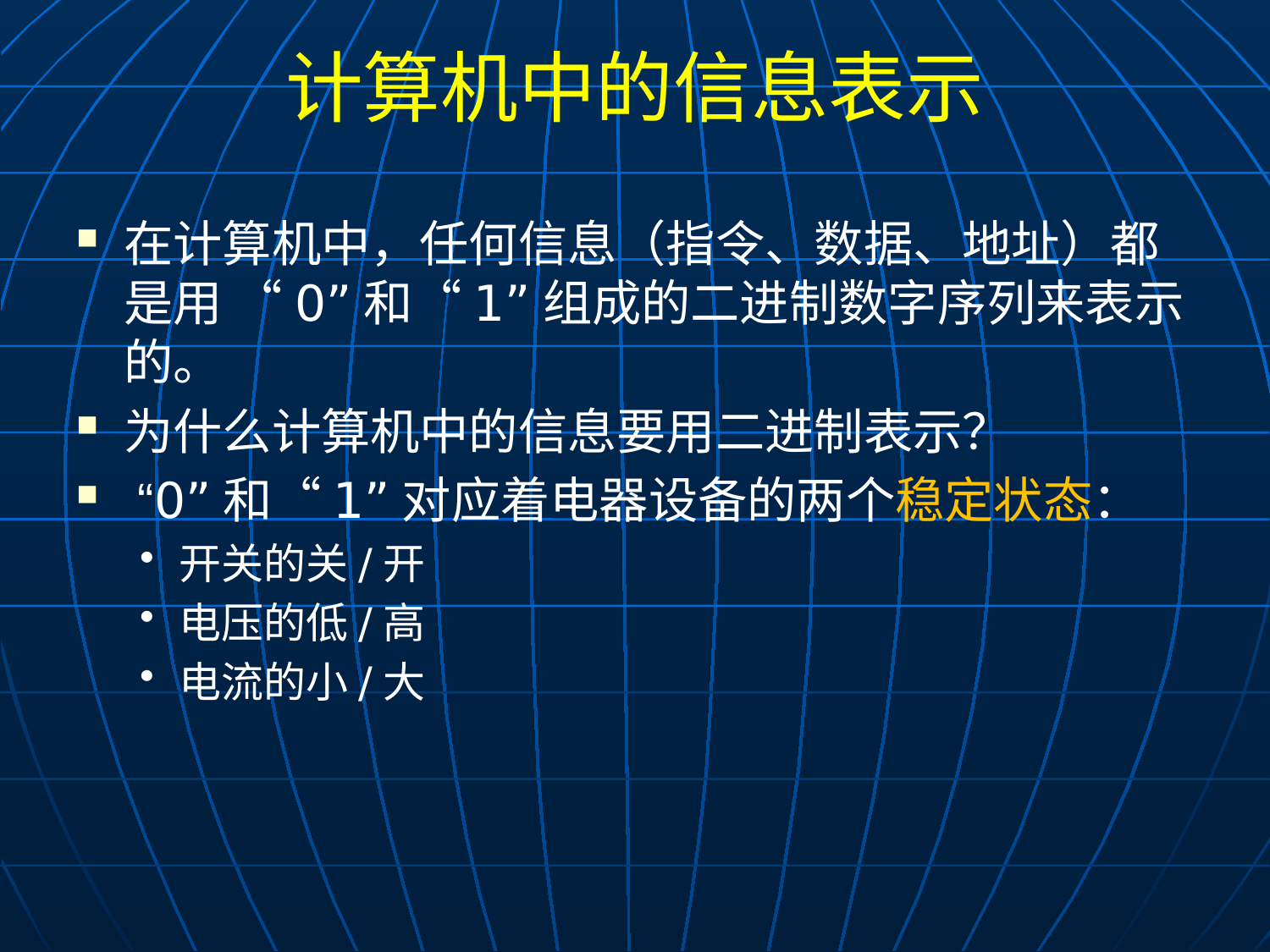

# 计算机中的信息表示
在计算机中，任何信息（指令、数据、地址）都是用 “0”和“1”组成的二进制数字序列来表示的。
为什么计算机中的信息要用二进制表示？
 “0”和“1”对应着电器设备的两个稳定状态：
开关的关/开
电压的低/高
电流的小/大